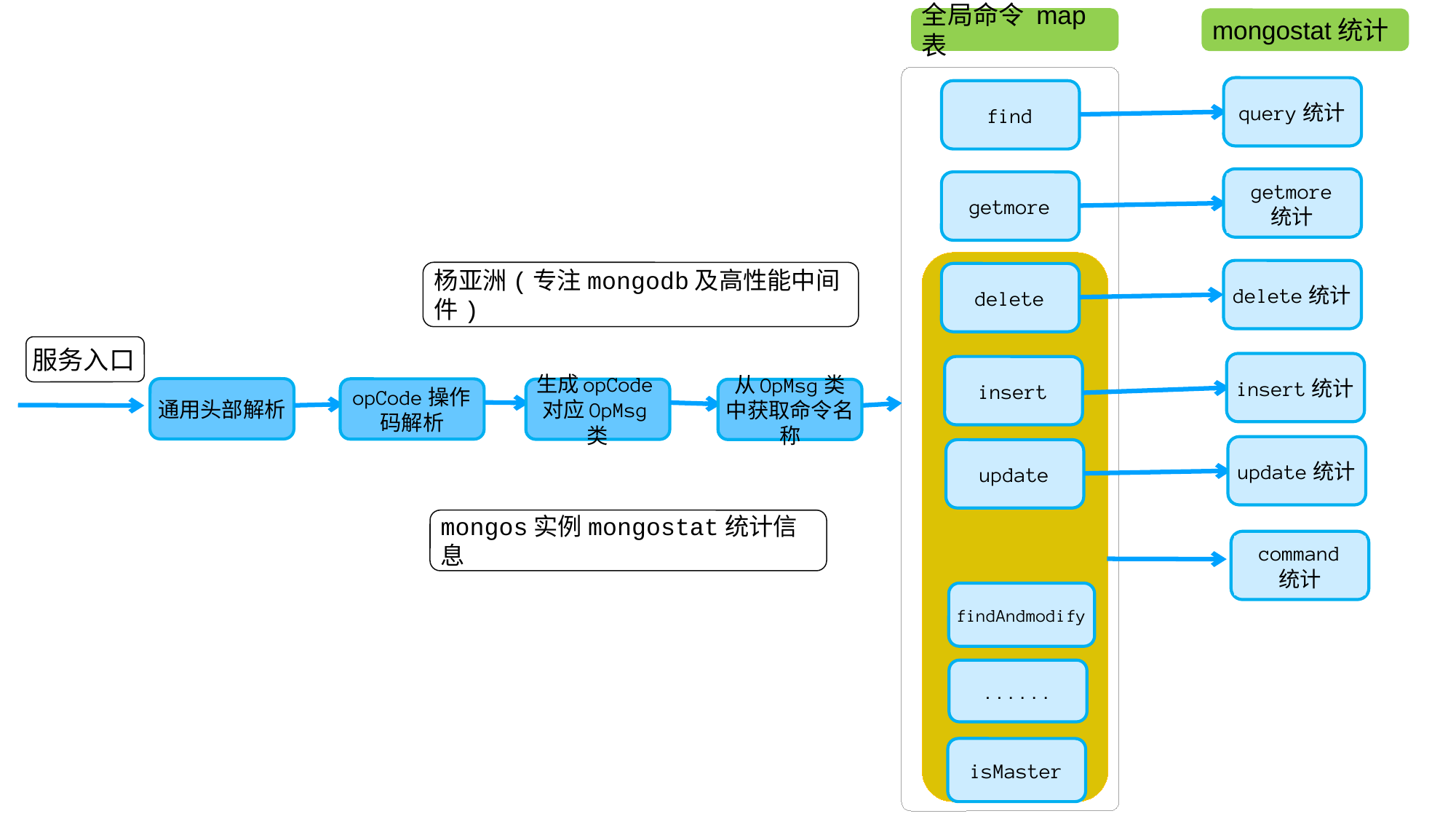

全局命令 map表

mongostat统计

query统计

find

getmore
统计

getmore

delete统计

杨亚洲(专注mongodb及高性能中间件)

delete

服务入口

insert统计

insert

通用头部解析

opCode操作码解析

生成opCode对应OpMsg类

从OpMsg类中获取命令名称

update统计

update

mongos实例mongostat统计信息

command
统计

findAndmodify

......

isMaster